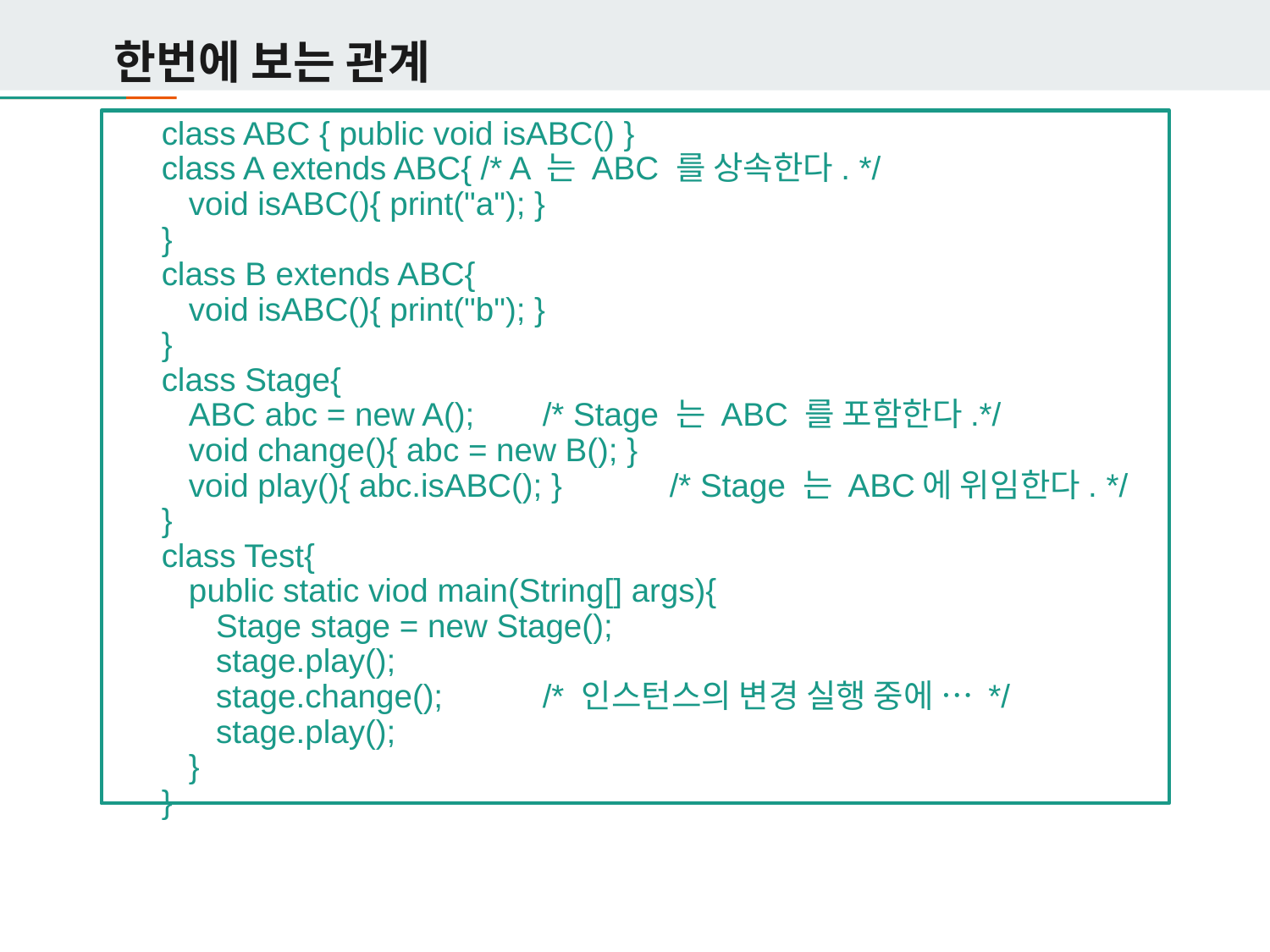

# 한번에 보는 관계
	class ABC { public void isABC() }
class A extends ABC{ /* A 는 ABC 를 상속한다. */
   void isABC(){ print("a"); }
} 
class B extends ABC{
   void isABC(){ print("b"); }
}
class Stage{
   ABC abc = new A();	/* Stage 는 ABC 를 포함한다.*/
   void change(){ abc = new B(); }
   void play(){ abc.isABC(); }	/* Stage 는 ABC에 위임한다. */
} 
class Test{
   public static viod main(String[] args){
      Stage stage = new Stage();
      stage.play();
      stage.change();	/* 인스턴스의 변경 실행 중에 … */
      stage.play();
   }
}